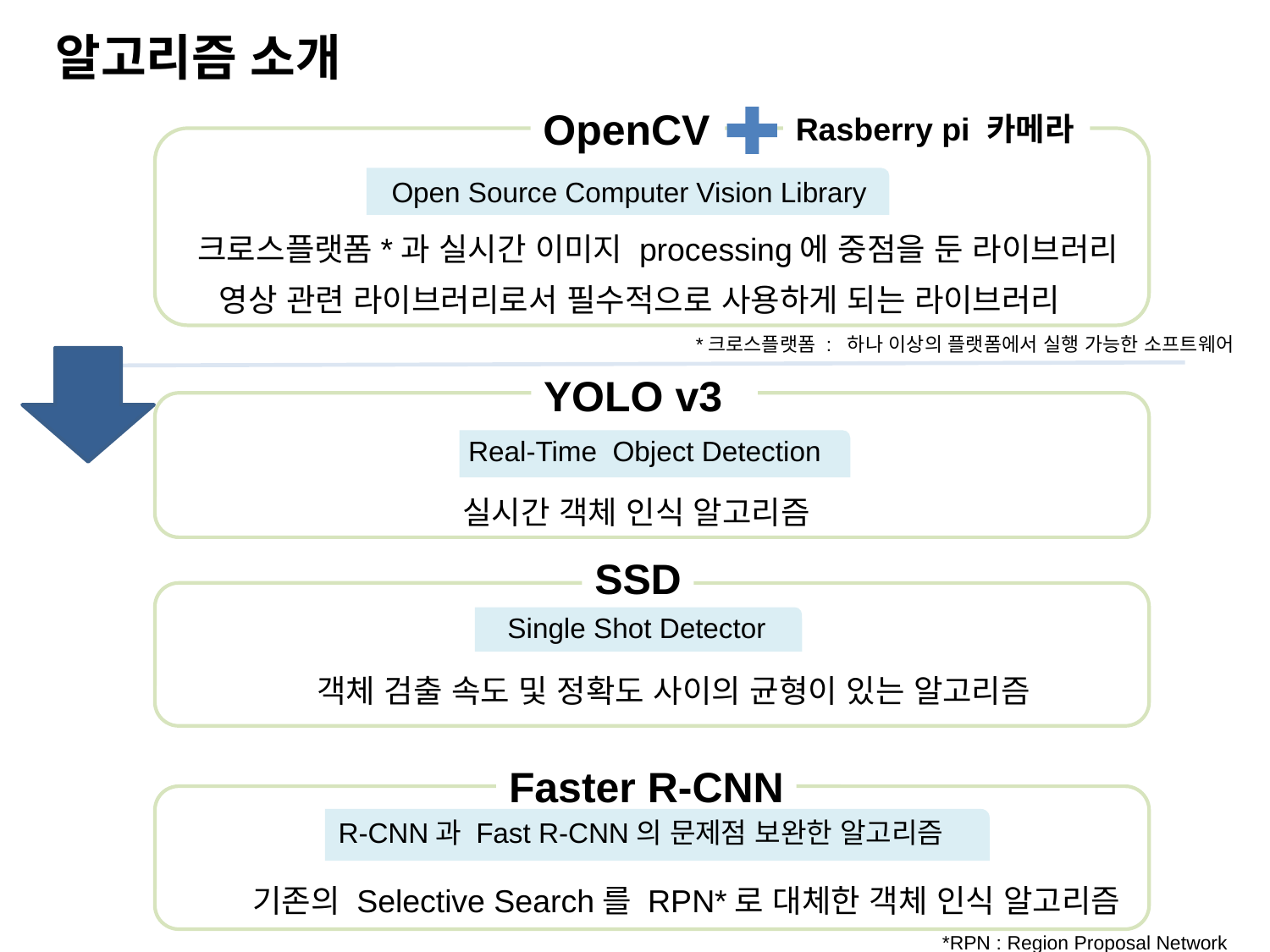

알고리즘 소개
OpenCV

Rasberry pi 카메라

Open Source Computer Vision Library
크로스플랫폼*과 실시간 이미지 processing에 중점을 둔 라이브러리
영상 관련 라이브러리로서 필수적으로 사용하게 되는 라이브러리
*크로스플랫폼 :  하나 이상의 플랫폼에서 실행 가능한 소프트웨어

YOLO v3

Real-Time  Object Detection

실시간 객체 인식 알고리즘
SSD

Single Shot Detector

객체 검출 속도 및 정확도 사이의 균형이 있는 알고리즘
Faster R-CNN

R-CNN과 Fast R-CNN의 문제점 보완한 알고리즘
기존의 Selective Search를 RPN*로 대체한 객체 인식 알고리즘
*RPN : Region Proposal Network